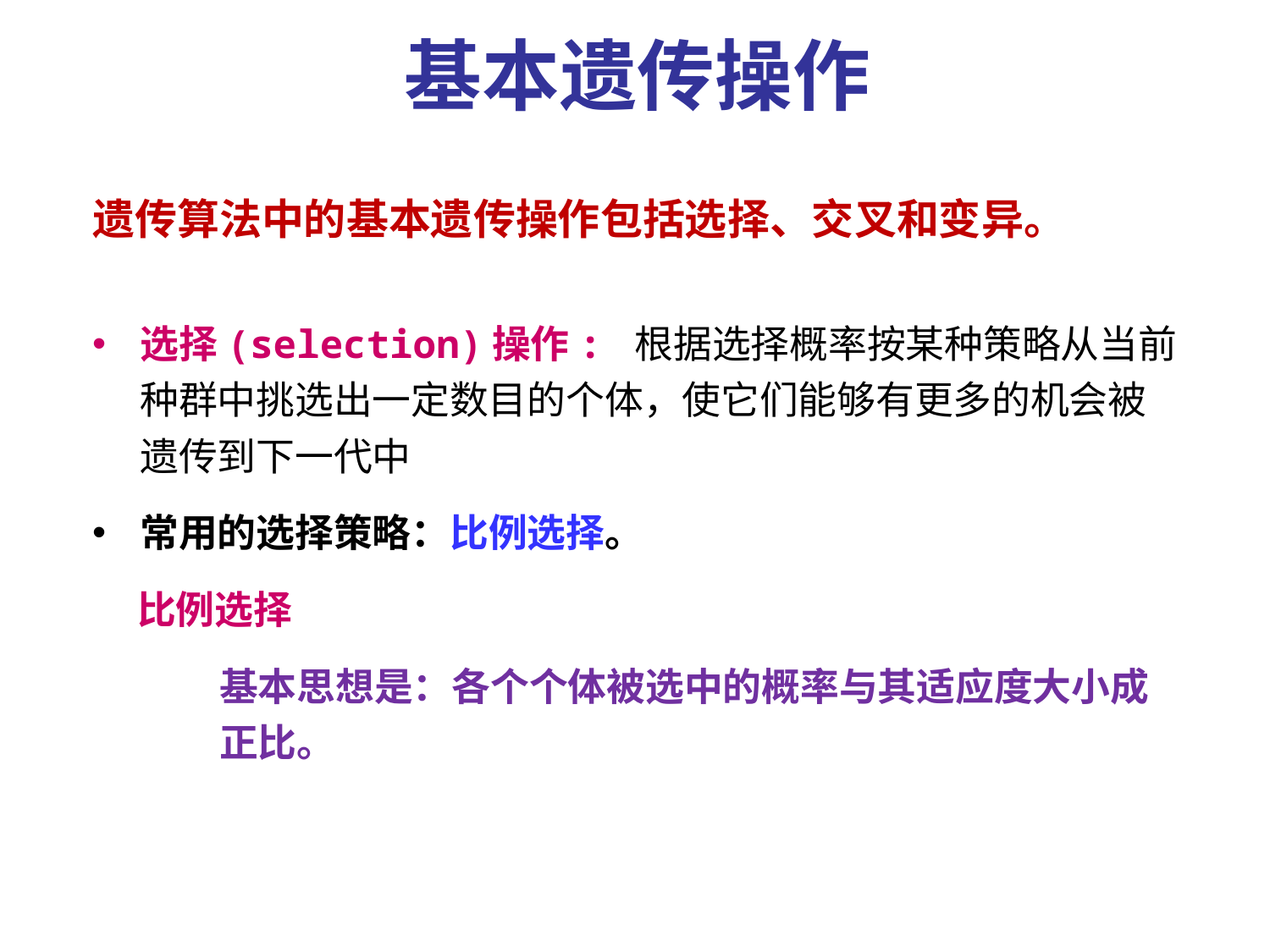

基本遗传操作
遗传算法中的基本遗传操作包括选择、交叉和变异。

选择(selection)操作: 根据选择概率按某种策略从当前种群中挑选出一定数目的个体，使它们能够有更多的机会被遗传到下一代中
常用的选择策略：比例选择。
    比例选择
基本思想是：各个个体被选中的概率与其适应度大小成正比。